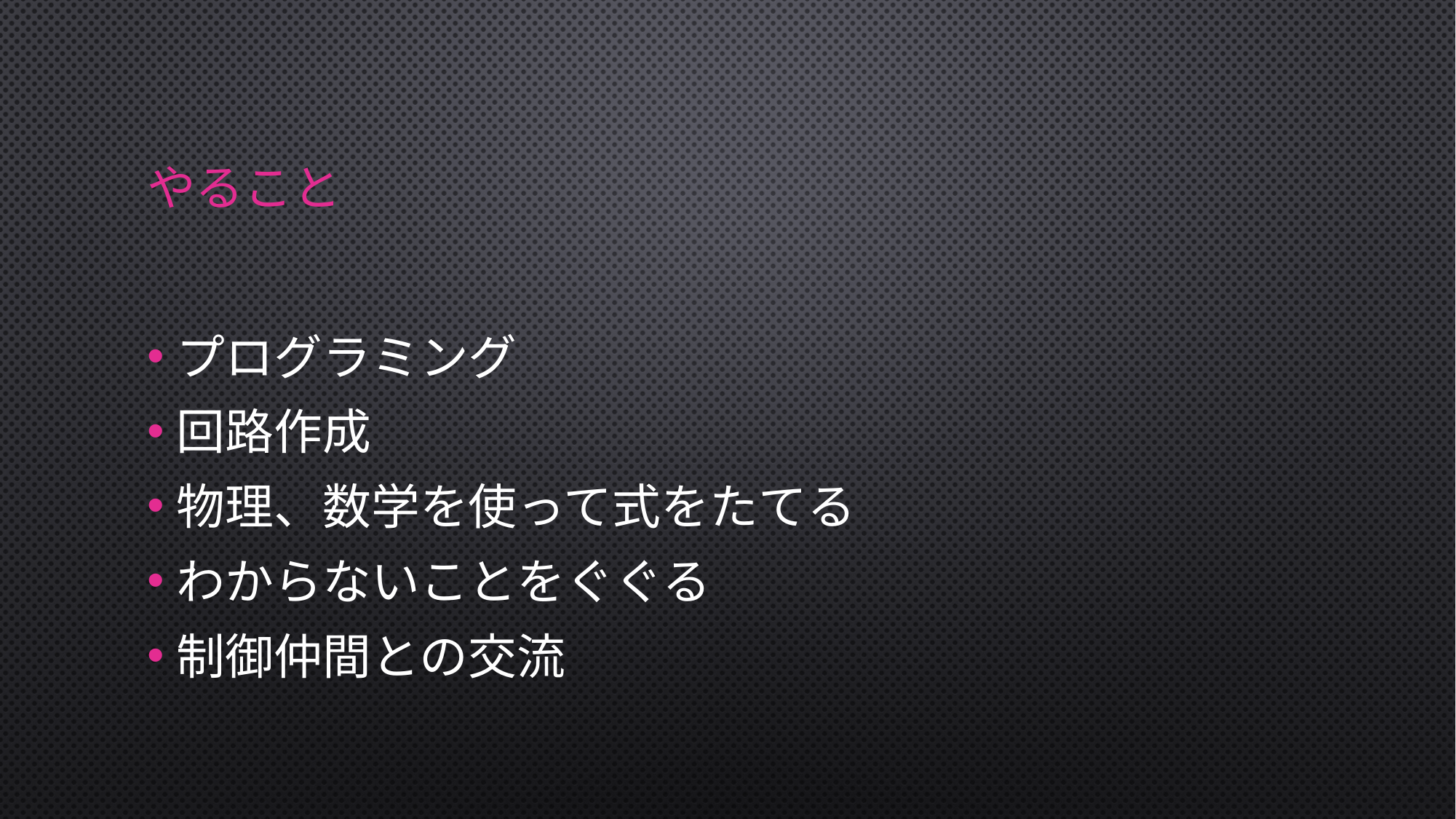

# やること
プログラミング
回路作成
物理、数学を使って式をたてる
わからないことをぐぐる
制御仲間との交流